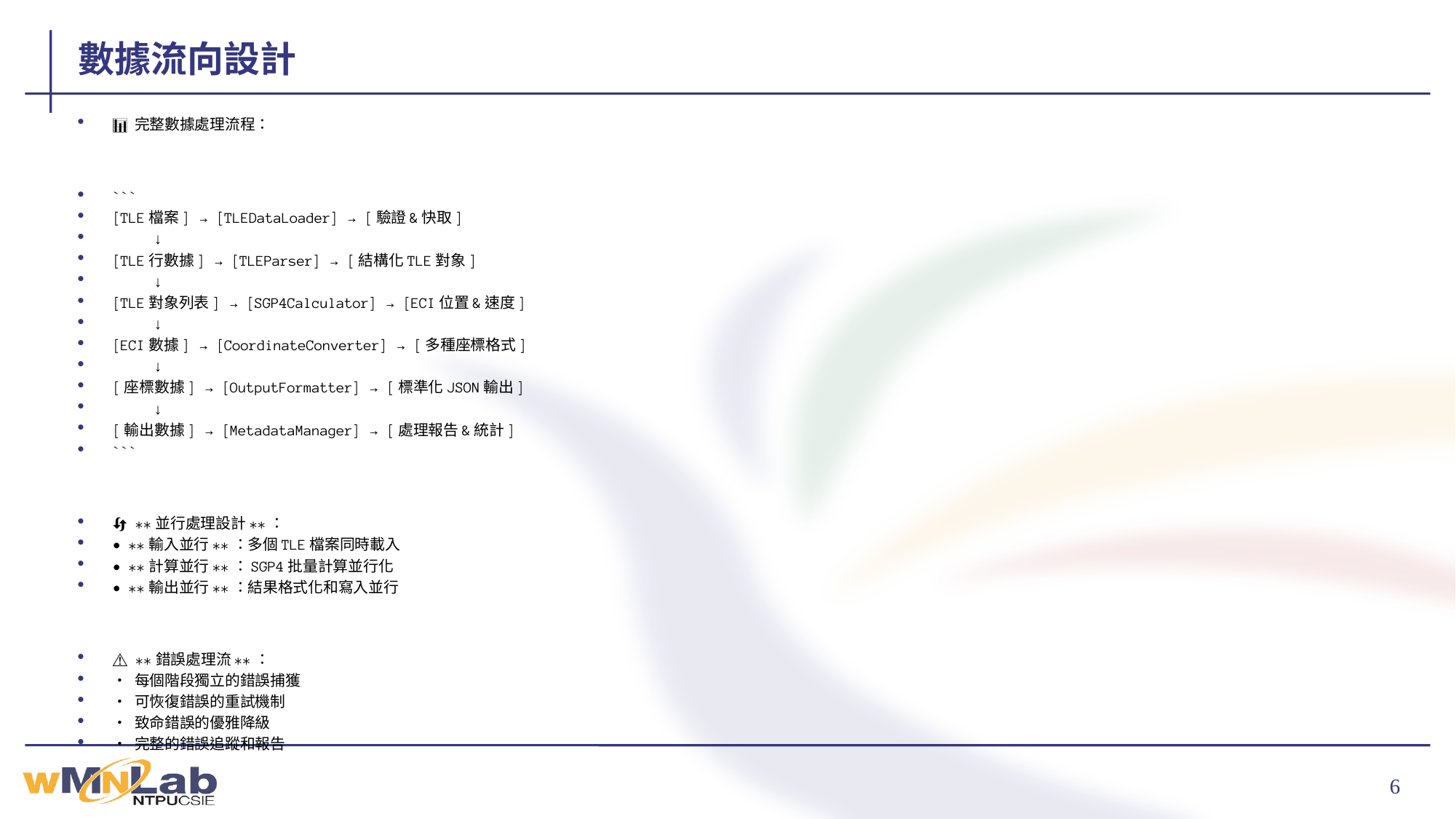

# 數據流向設計
📊 完整數據處理流程：

```
[TLE檔案] → [TLEDataLoader] → [驗證&快取]
     ↓
[TLE行數據] → [TLEParser] → [結構化TLE對象]
     ↓
[TLE對象列表] → [SGP4Calculator] → [ECI位置&速度]
     ↓
[ECI數據] → [CoordinateConverter] → [多種座標格式]
     ↓
[座標數據] → [OutputFormatter] → [標準化JSON輸出]
     ↓
[輸出數據] → [MetadataManager] → [處理報告&統計]
```

🔄 **並行處理設計**：
• **輸入並行**：多個TLE檔案同時載入
• **計算並行**：SGP4批量計算並行化
• **輸出並行**：結果格式化和寫入並行

⚠️ **錯誤處理流**：
• 每個階段獨立的錯誤捕獲
• 可恢復錯誤的重試機制
• 致命錯誤的優雅降級
• 完整的錯誤追蹤和報告